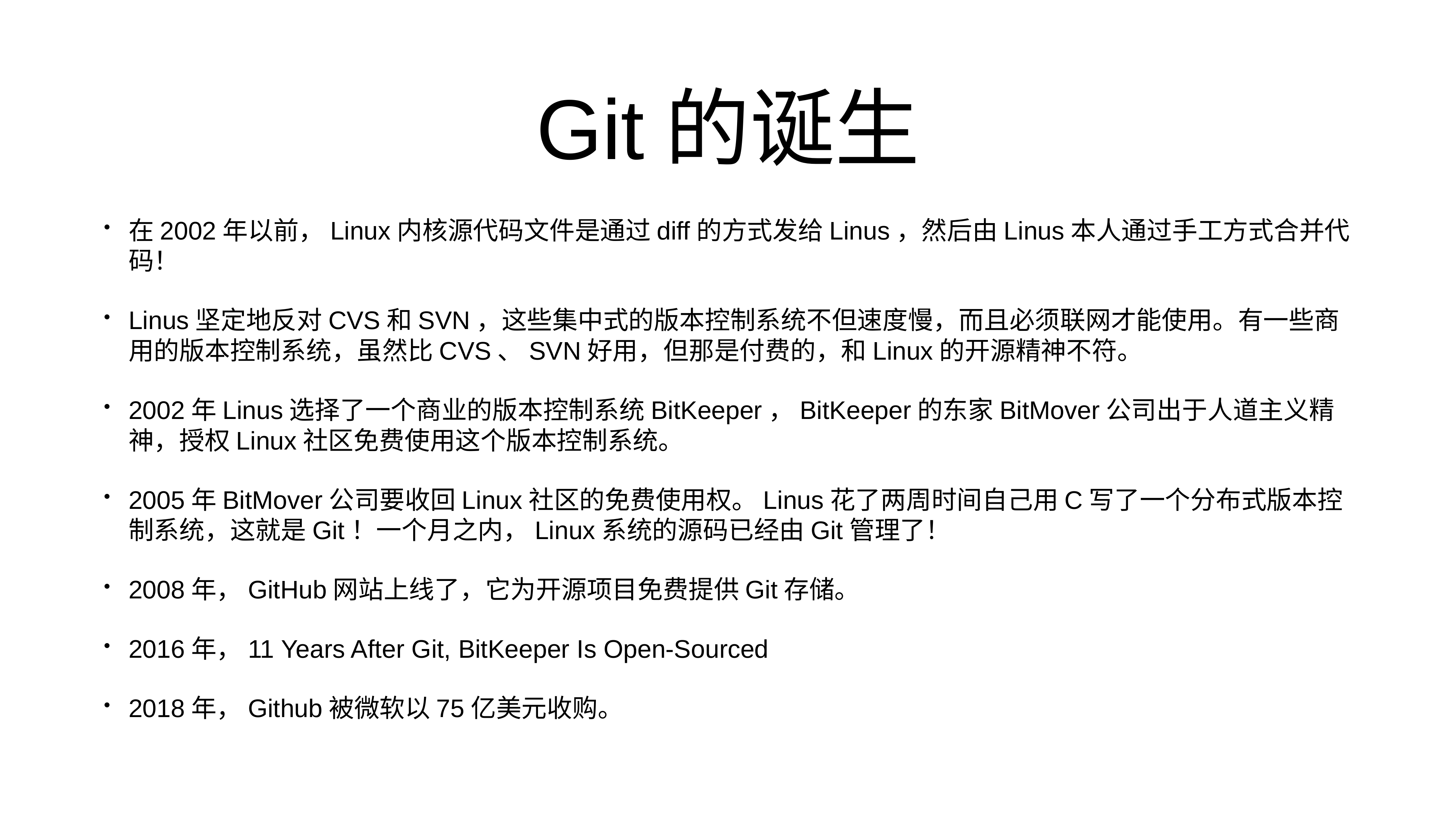

# Git的诞生
在2002年以前，Linux内核源代码文件是通过diff的方式发给Linus，然后由Linus本人通过手工方式合并代码！
Linus坚定地反对CVS和SVN，这些集中式的版本控制系统不但速度慢，而且必须联网才能使用。有一些商用的版本控制系统，虽然比CVS、SVN好用，但那是付费的，和Linux的开源精神不符。
2002年Linus选择了一个商业的版本控制系统BitKeeper，BitKeeper的东家BitMover公司出于人道主义精神，授权Linux社区免费使用这个版本控制系统。
2005年BitMover公司要收回Linux社区的免费使用权。Linus花了两周时间自己用C写了一个分布式版本控制系统，这就是Git！一个月之内，Linux系统的源码已经由Git管理了！
2008年，GitHub网站上线了，它为开源项目免费提供Git存储。
2016年，11 Years After Git, BitKeeper Is Open-Sourced
2018年，Github被微软以75亿美元收购。